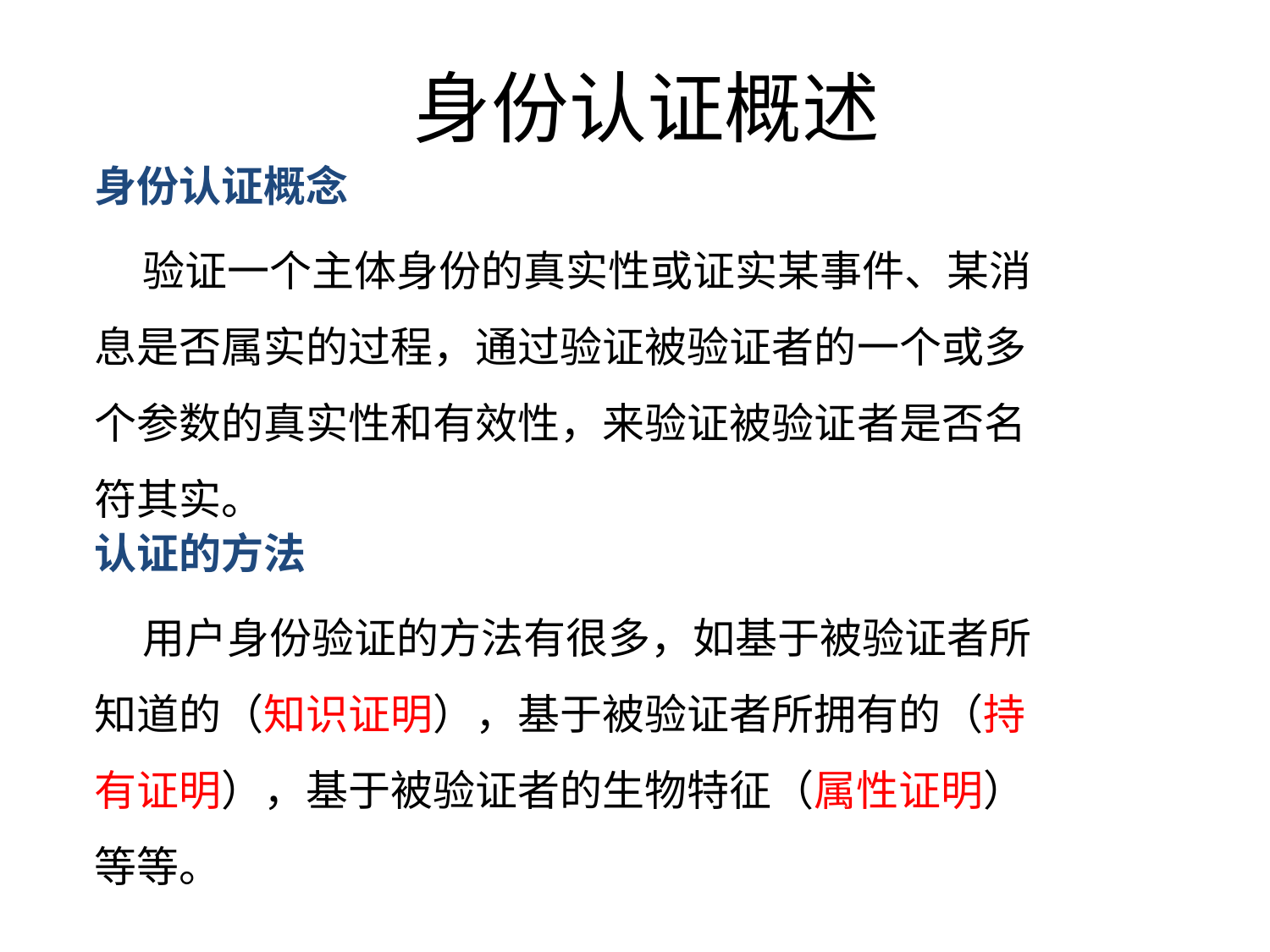

# 身份认证概述
身份认证概念
    验证一个主体身份的真实性或证实某事件、某消息是否属实的过程，通过验证被验证者的一个或多个参数的真实性和有效性，来验证被验证者是否名符其实。
认证的方法
    用户身份验证的方法有很多，如基于被验证者所知道的（知识证明），基于被验证者所拥有的（持有证明），基于被验证者的生物特征（属性证明）等等。